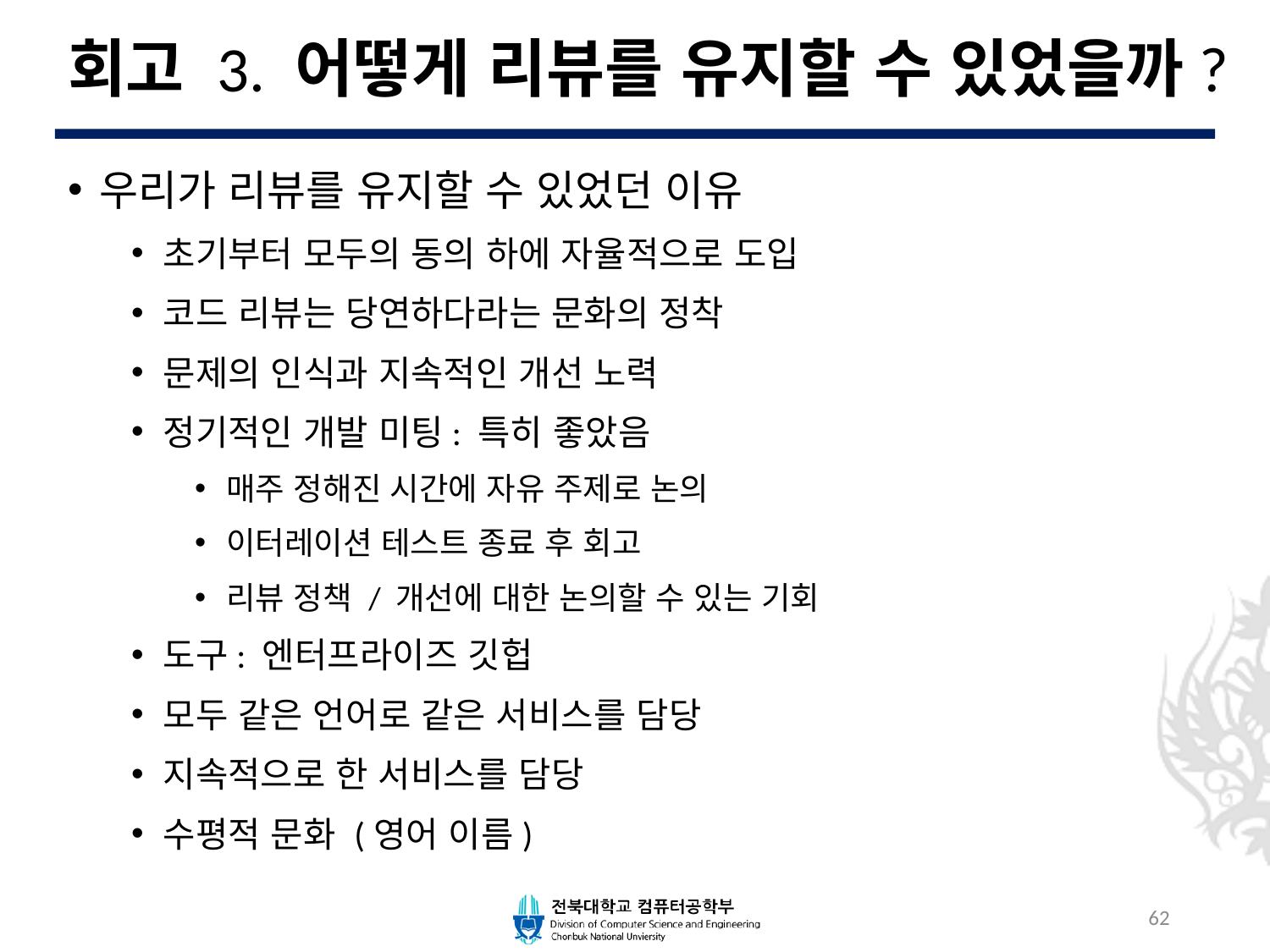

# 회고 3. 어떻게 리뷰를 유지할 수 있었을까?
우리가 리뷰를 유지할 수 있었던 이유
초기부터 모두의 동의 하에 자율적으로 도입
코드 리뷰는 당연하다라는 문화의 정착
문제의 인식과 지속적인 개선 노력
정기적인 개발 미팅: 특히 좋았음
매주 정해진 시간에 자유 주제로 논의
이터레이션 테스트 종료 후 회고
리뷰 정책 / 개선에 대한 논의할 수 있는 기회
도구: 엔터프라이즈 깃헙
모두 같은 언어로 같은 서비스를 담당
지속적으로 한 서비스를 담당
수평적 문화 (영어 이름)

62